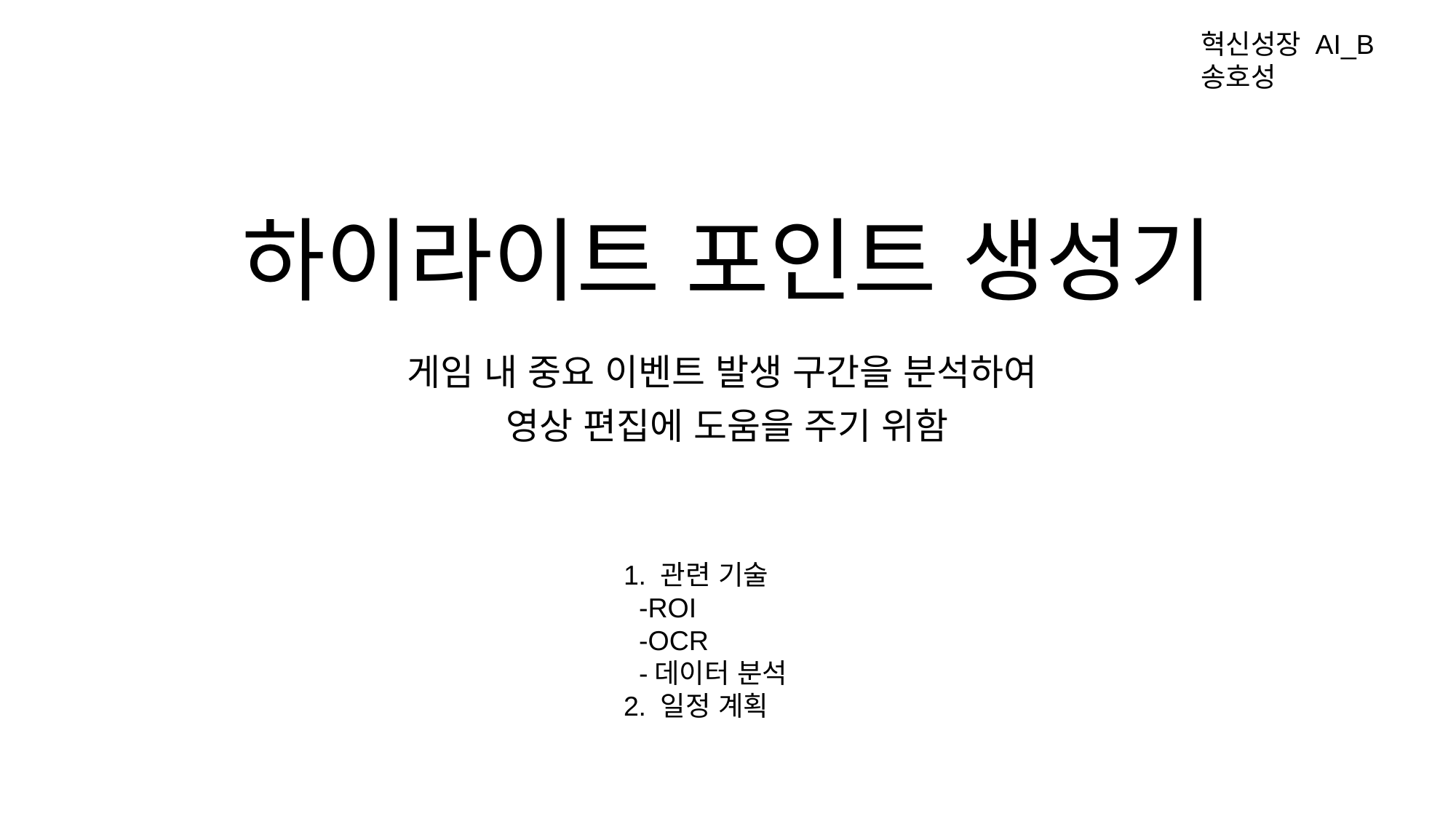

혁신성장 AI_B
송호성
# 하이라이트 포인트 생성기
게임 내 중요 이벤트 발생 구간을 분석하여
영상 편집에 도움을 주기 위함
1. 관련 기술
  -ROI
  -OCR
  -데이터 분석
2. 일정 계획